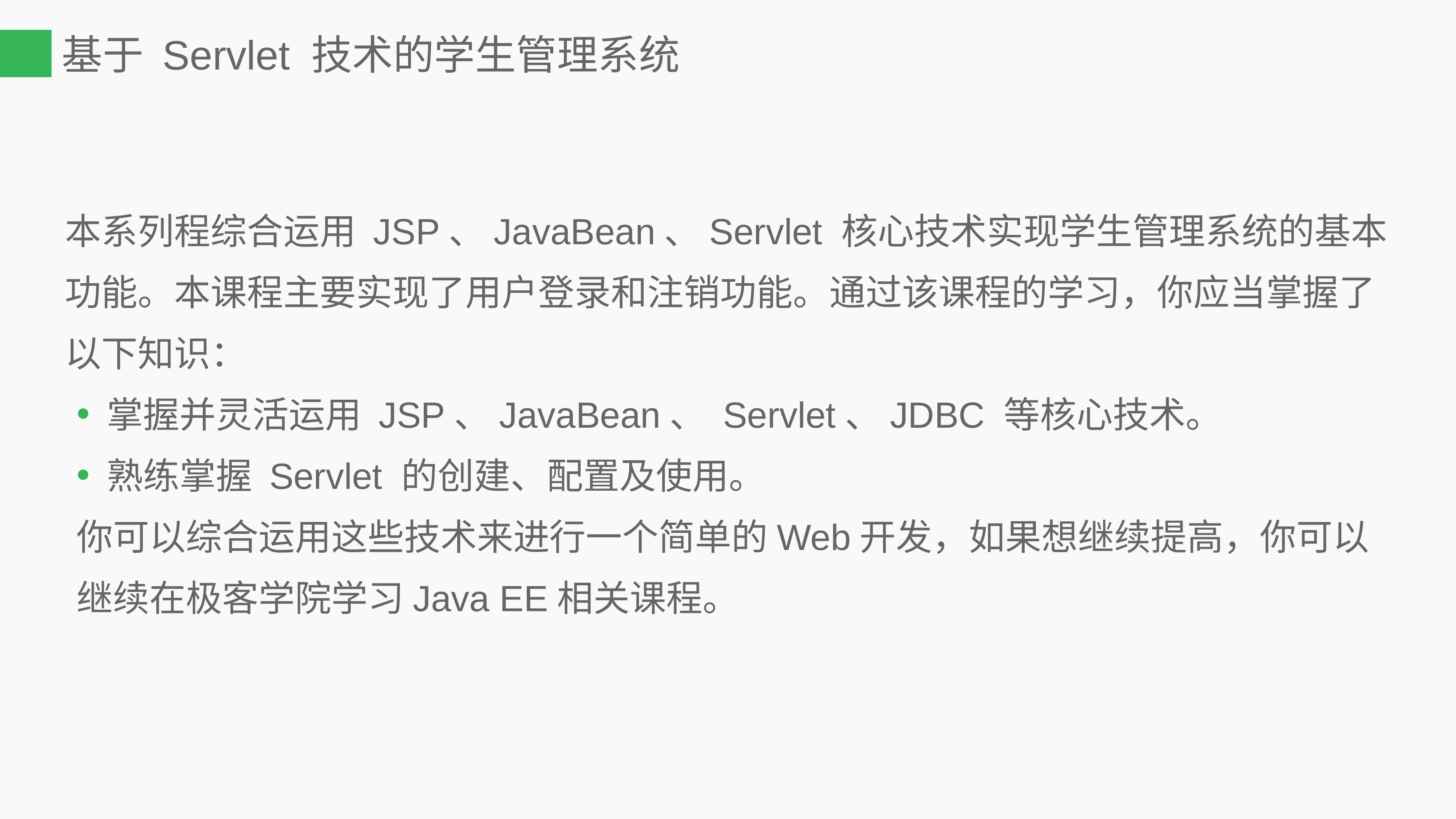

# 基于 Servlet 技术的学生管理系统
本系列程综合运用 JSP、JavaBean、Servlet 核心技术实现学生管理系统的基本功能。本课程主要实现了用户登录和注销功能。通过该课程的学习，你应当掌握了以下知识：
掌握并灵活运用 JSP、JavaBean、 Servlet、JDBC 等核心技术。
熟练掌握 Servlet 的创建、配置及使用。
你可以综合运用这些技术来进行一个简单的Web开发，如果想继续提高，你可以继续在极客学院学习Java EE相关课程。